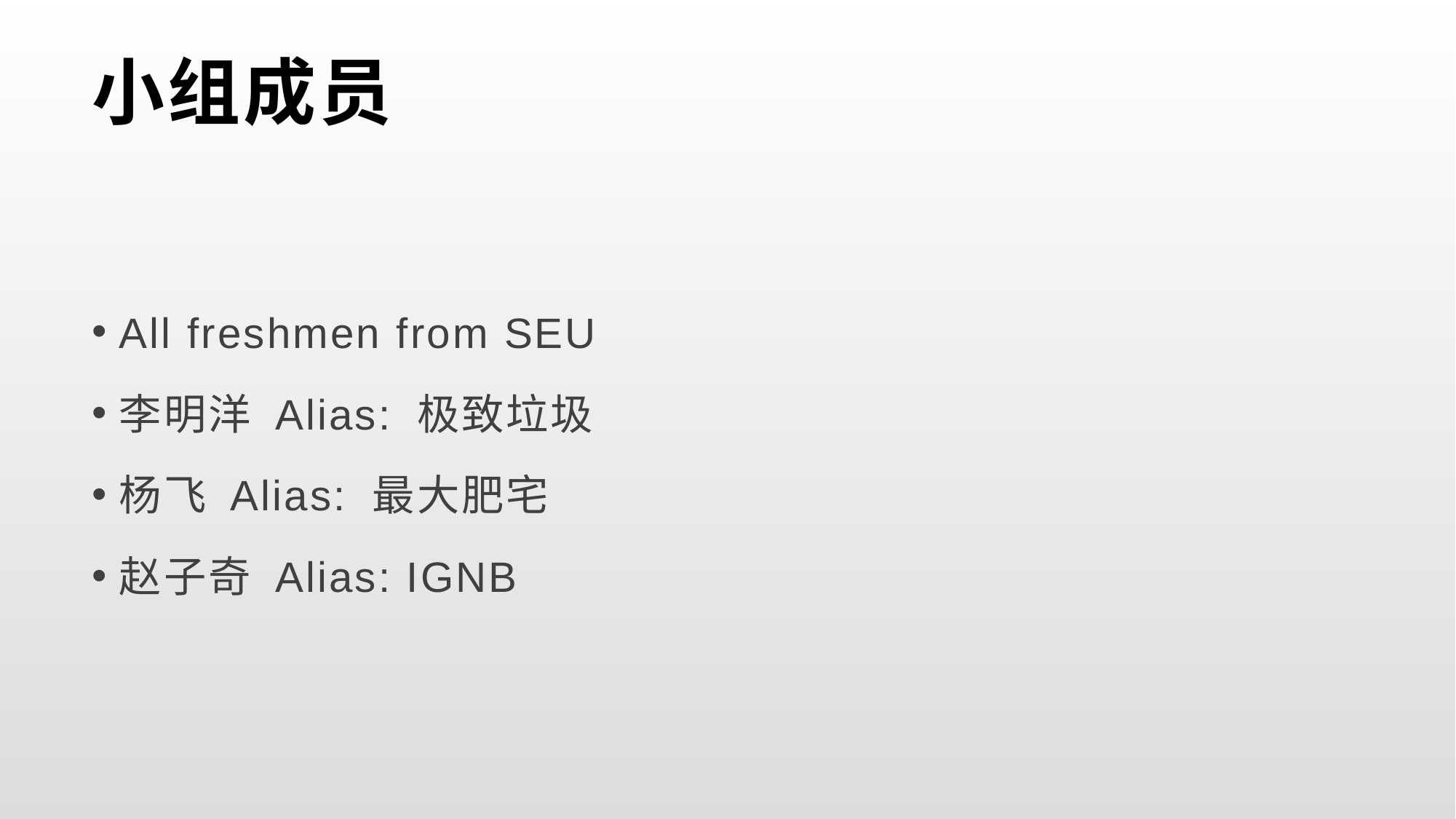

# 小组成员
All freshmen from SEU
李明洋 Alias: 极致垃圾
杨飞 Alias: 最大肥宅
赵子奇 Alias: IGNB